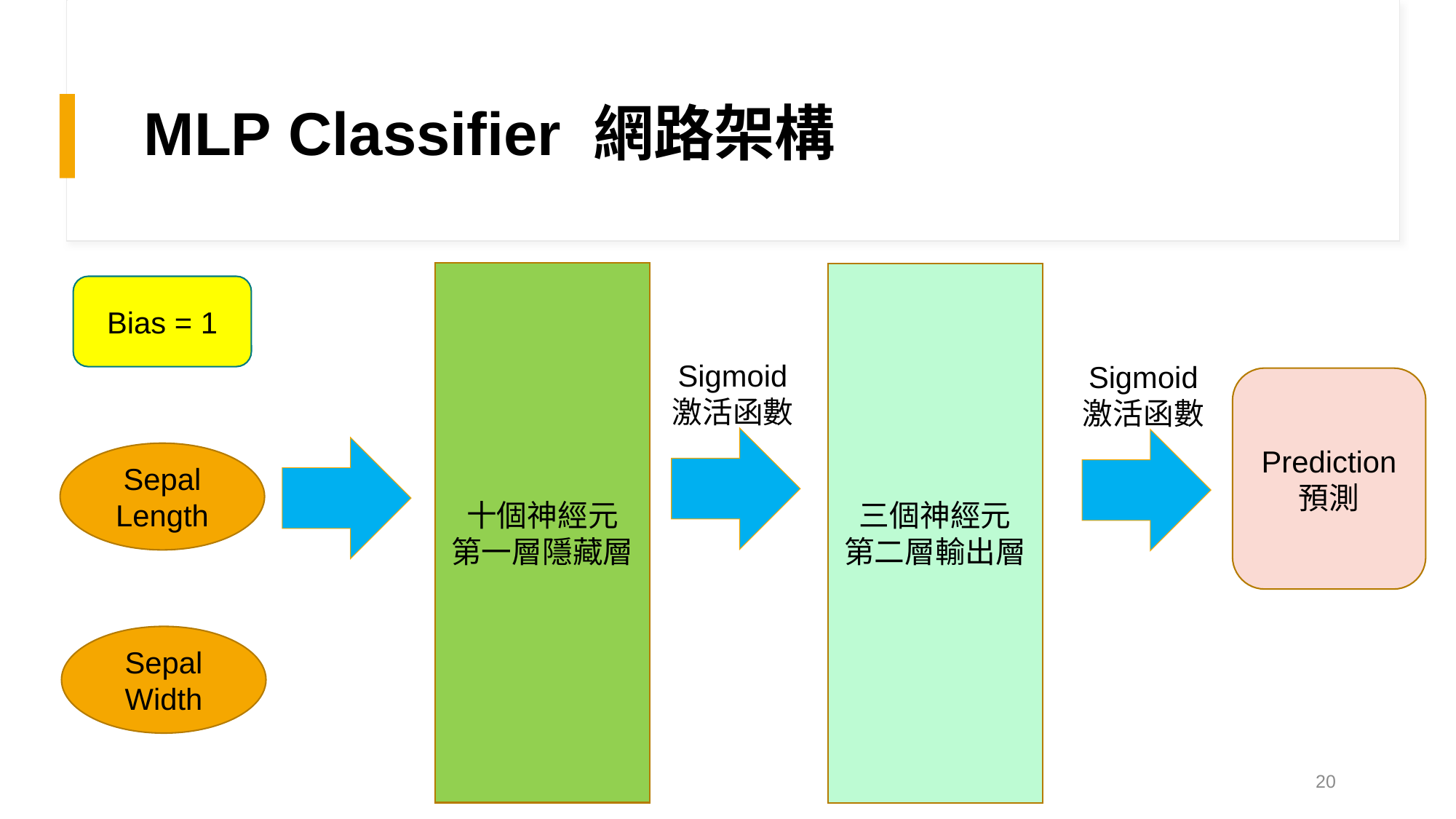

# MLP Classifier 網路架構
十個神經元
第一層隱藏層
三個神經元
第二層輸出層
Bias = 1
Sigmoid
激活函數
Sigmoid
激活函數
Prediction
預測

Sepal Length
Sepal Width
20